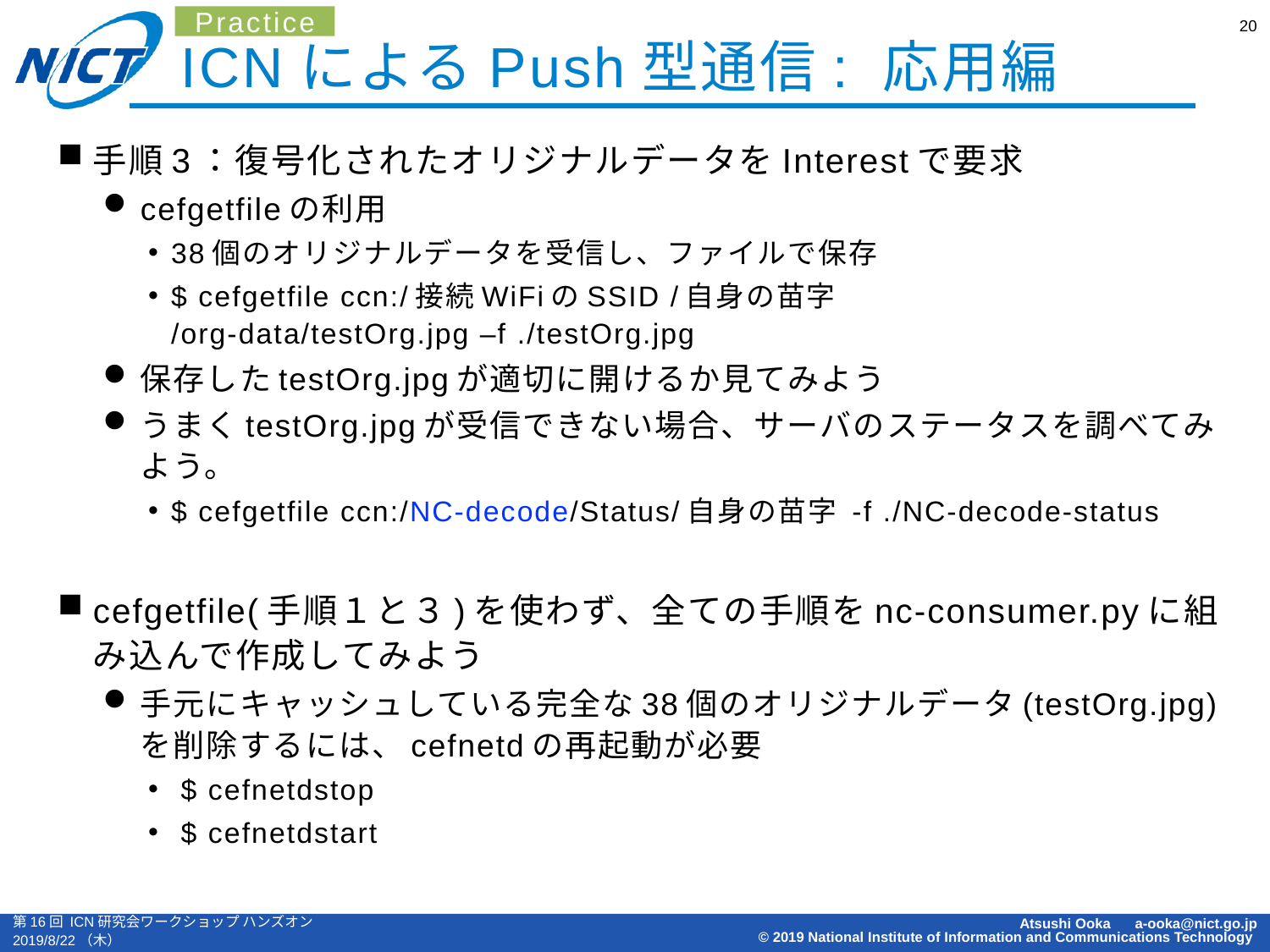

20
Practice
# ICNによるPush型通信: 応用編
手順3：復号化されたオリジナルデータをInterestで要求
cefgetfileの利用
38個のオリジナルデータを受信し、ファイルで保存
$ cefgetfile ccn:/接続WiFiのSSID /自身の苗字
/org-data/testOrg.jpg –f ./testOrg.jpg
保存したtestOrg.jpgが適切に開けるか見てみよう
うまくtestOrg.jpgが受信できない場合、サーバのステータスを調べてみよう。
$ cefgetfile ccn:/NC-decode/Status/自身の苗字 -f ./NC-decode-status

cefgetfile(手順１と３)を使わず、全ての手順をnc-consumer.pyに組み込んで作成してみよう
手元にキャッシュしている完全な38個のオリジナルデータ(testOrg.jpg)を削除するには、cefnetdの再起動が必要
 $ cefnetdstop
 $ cefnetdstart

第16回 ICN研究会ワークショップ ハンズオン
2019/8/22（木）